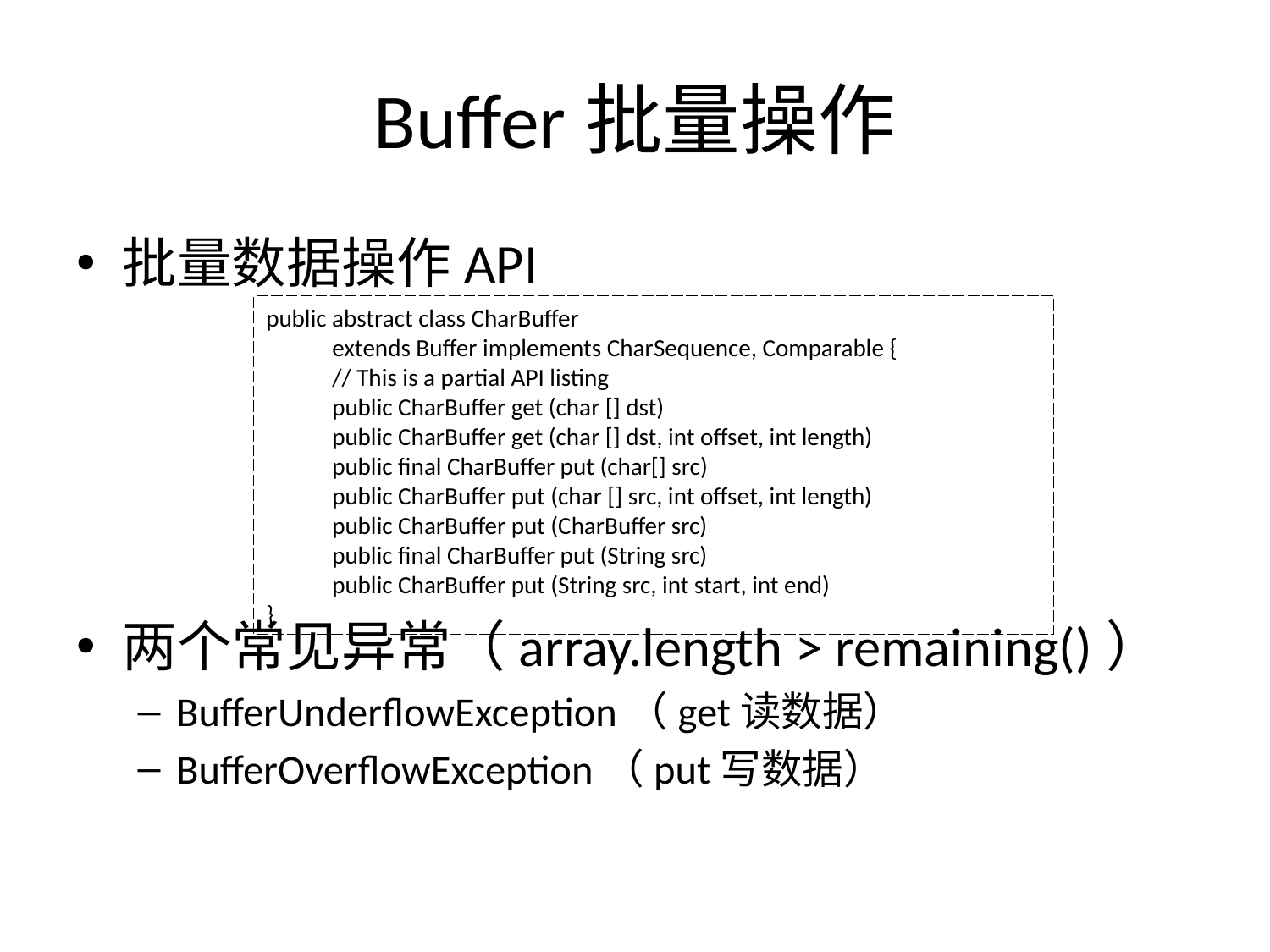

# Buffer批量操作
批量数据操作API

两个常见异常（array.length > remaining()）
BufferUnderflowException（get读数据）
BufferOverflowException（put写数据）
public abstract class CharBuffer
            extends Buffer implements CharSequence, Comparable {
            // This is a partial API listing
            public CharBuffer get (char [] dst)
            public CharBuffer get (char [] dst, int offset, int length)
            public final CharBuffer put (char[] src)
            public CharBuffer put (char [] src, int offset, int length)
            public CharBuffer put (CharBuffer src)
            public final CharBuffer put (String src)
            public CharBuffer put (String src, int start, int end)
}